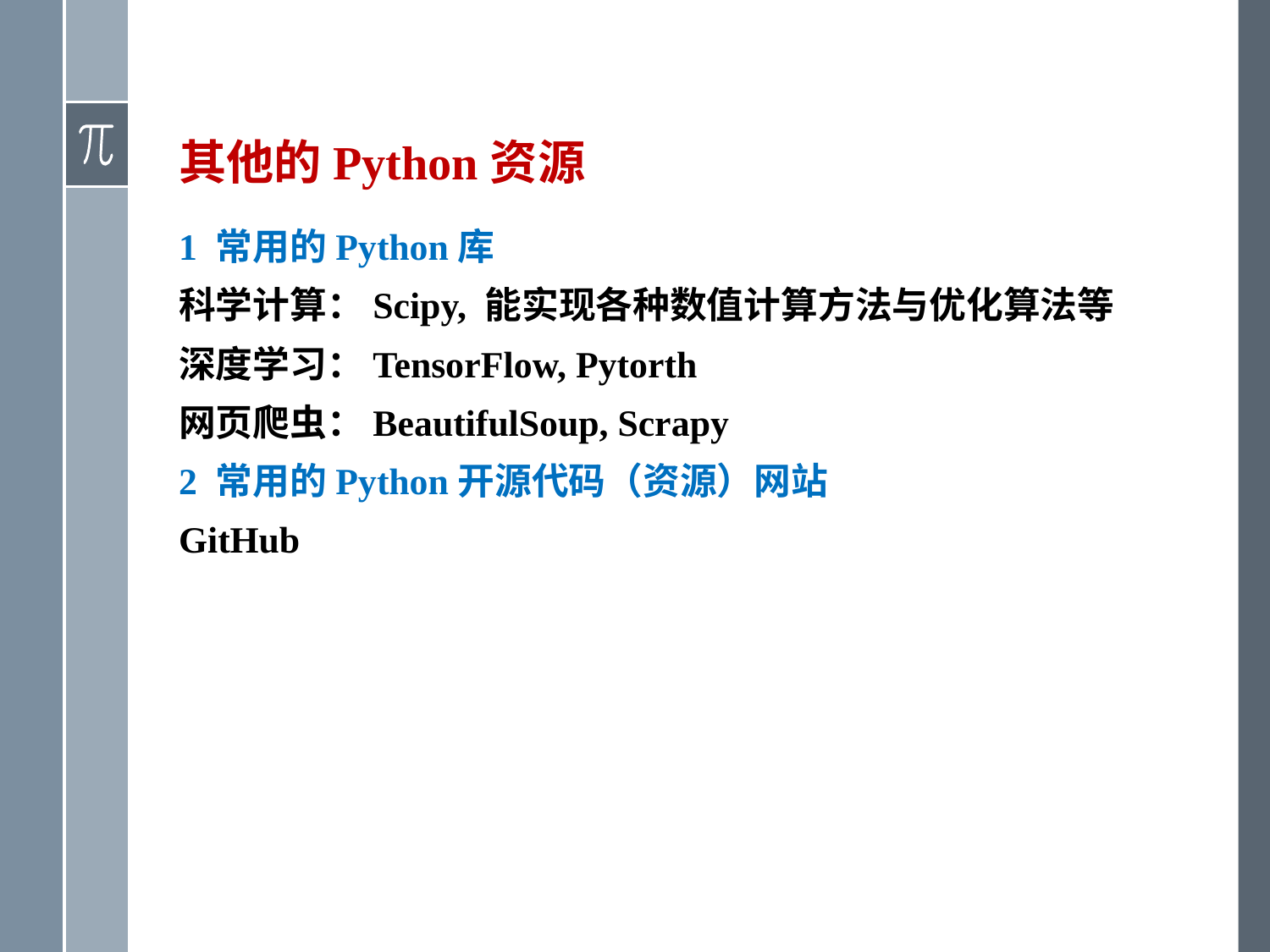

# 其他的Python资源
1 常用的Python库
科学计算：Scipy, 能实现各种数值计算方法与优化算法等
深度学习：TensorFlow, Pytorth
网页爬虫：BeautifulSoup, Scrapy
2 常用的Python开源代码（资源）网站
GitHub